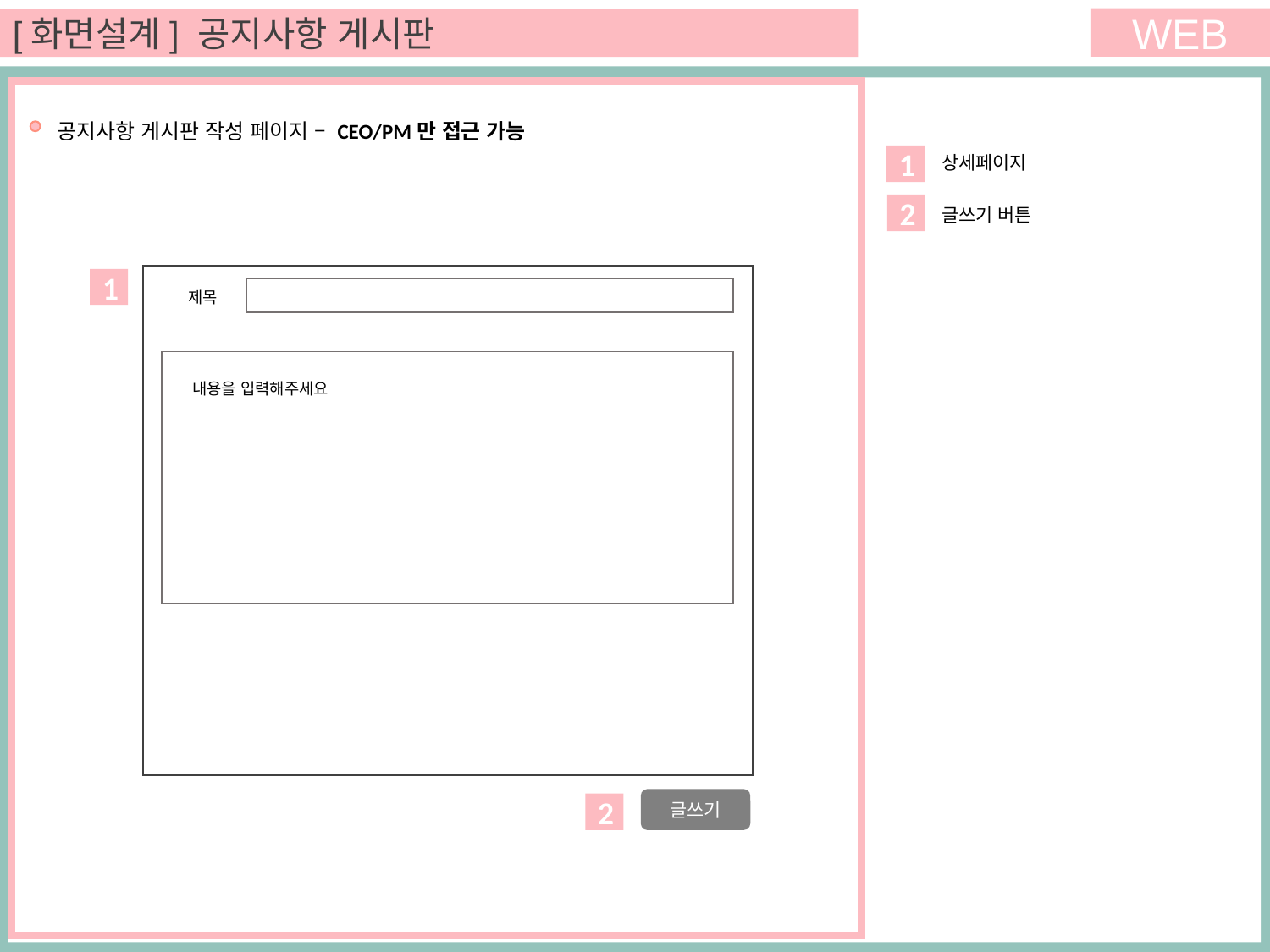

WEB
[화면설계] 공지사항 게시판

 공지사항 게시판 작성 페이지 – CEO/PM만 접근 가능

상세페이지
1
2
글쓰기 버튼

1

제목

내용을 입력해주세요
글쓰기
2